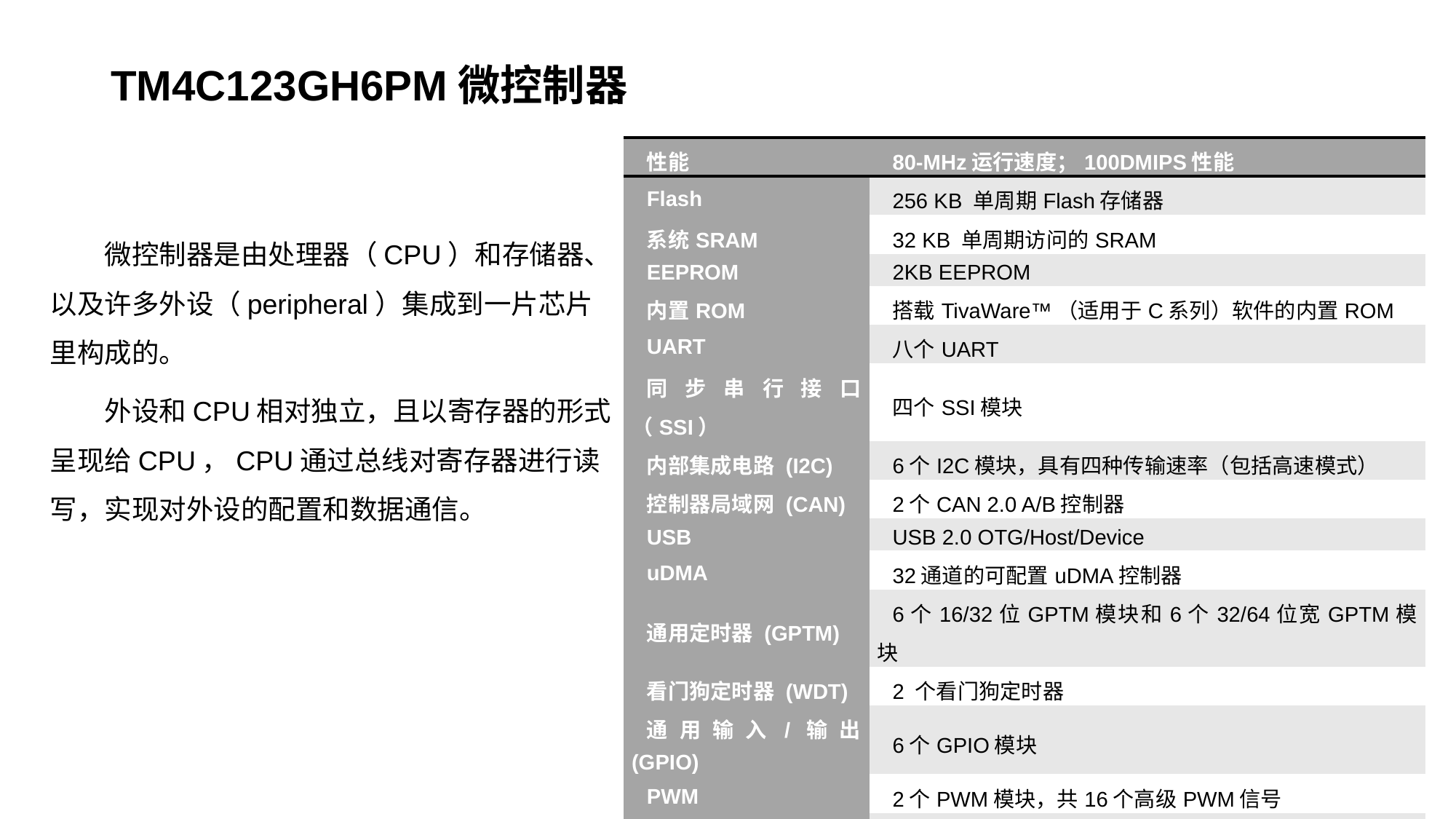

# TM4C123GH6PM微控制器
| 性能 | 80-MHz运行速度；100DMIPS性能 |
| --- | --- |
| Flash | 256 KB 单周期Flash存储器 |
| 系统SRAM | 32 KB 单周期访问的SRAM |
| EEPROM | 2KB EEPROM |
| 内置ROM | 搭载TivaWare™（适用于C系列）软件的内置ROM |
| UART | 八个UART |
| 同步串行接口（SSI） | 四个SSI模块 |
| 内部集成电路 (I2C) | 6个I2C模块，具有四种传输速率（包括高速模式） |
| 控制器局域网 (CAN) | 2个CAN 2.0 A/B控制器 |
| USB | USB 2.0 OTG/Host/Device |
| uDMA | 32通道的可配置uDMA控制器 |
| 通用定时器 (GPTM) | 6个16/32位GPTM模块和6个32/64位宽GPTM模块 |
| 看门狗定时器 (WDT) | 2 个看门狗定时器 |
| 通用输入/输出 (GPIO) | 6个GPIO模块 |
| PWM | 2个PWM模块，共16个高级PWM信号 |
| QEI | 2个QEI模块 |
| 模-数转换器（ADC） | 2个12位ADC模块，每个的最大采样速率达1M次 |
| 模拟比较器 | 2个模拟比较器 |
| 数字比较器 | 16个数字比较器 |
微控制器是由处理器（CPU）和存储器、以及许多外设（peripheral）集成到一片芯片里构成的。
外设和CPU相对独立，且以寄存器的形式呈现给CPU，CPU通过总线对寄存器进行读写，实现对外设的配置和数据通信。